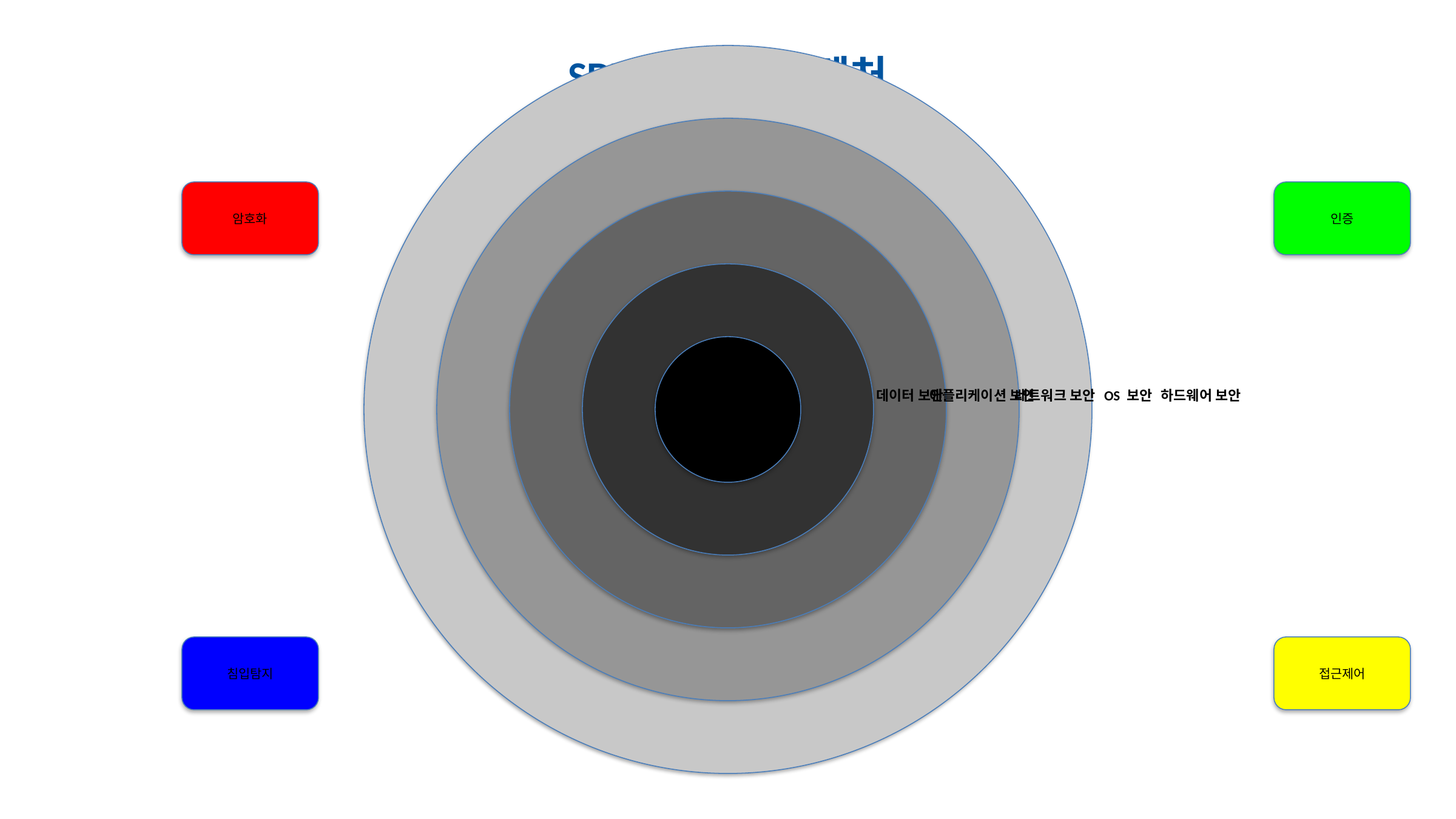

#
SDV 보안 아키텍처

암호화
인증

데이터 보안
애플리케이션 보안
네트워크 보안
OS 보안
하드웨어 보안
침입탐지
접근제어